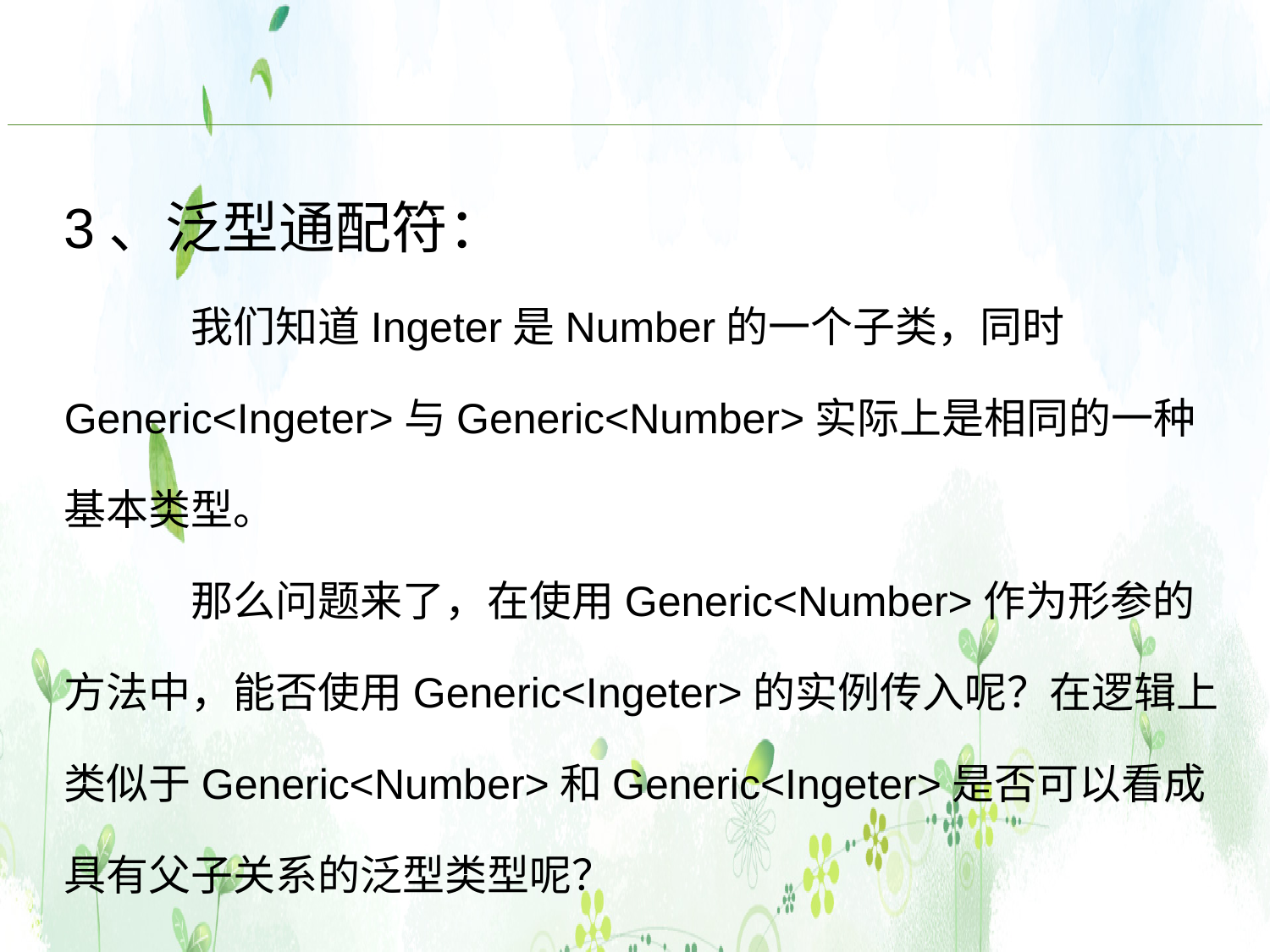

3、泛型通配符：
	我们知道Ingeter是Number的一个子类，同时Generic<Ingeter>与Generic<Number>实际上是相同的一种基本类型。
	那么问题来了，在使用Generic<Number>作为形参的方法中，能否使用Generic<Ingeter>的实例传入呢？在逻辑上类似于Generic<Number>和Generic<Ingeter>是否可以看成具有父子关系的泛型类型呢？